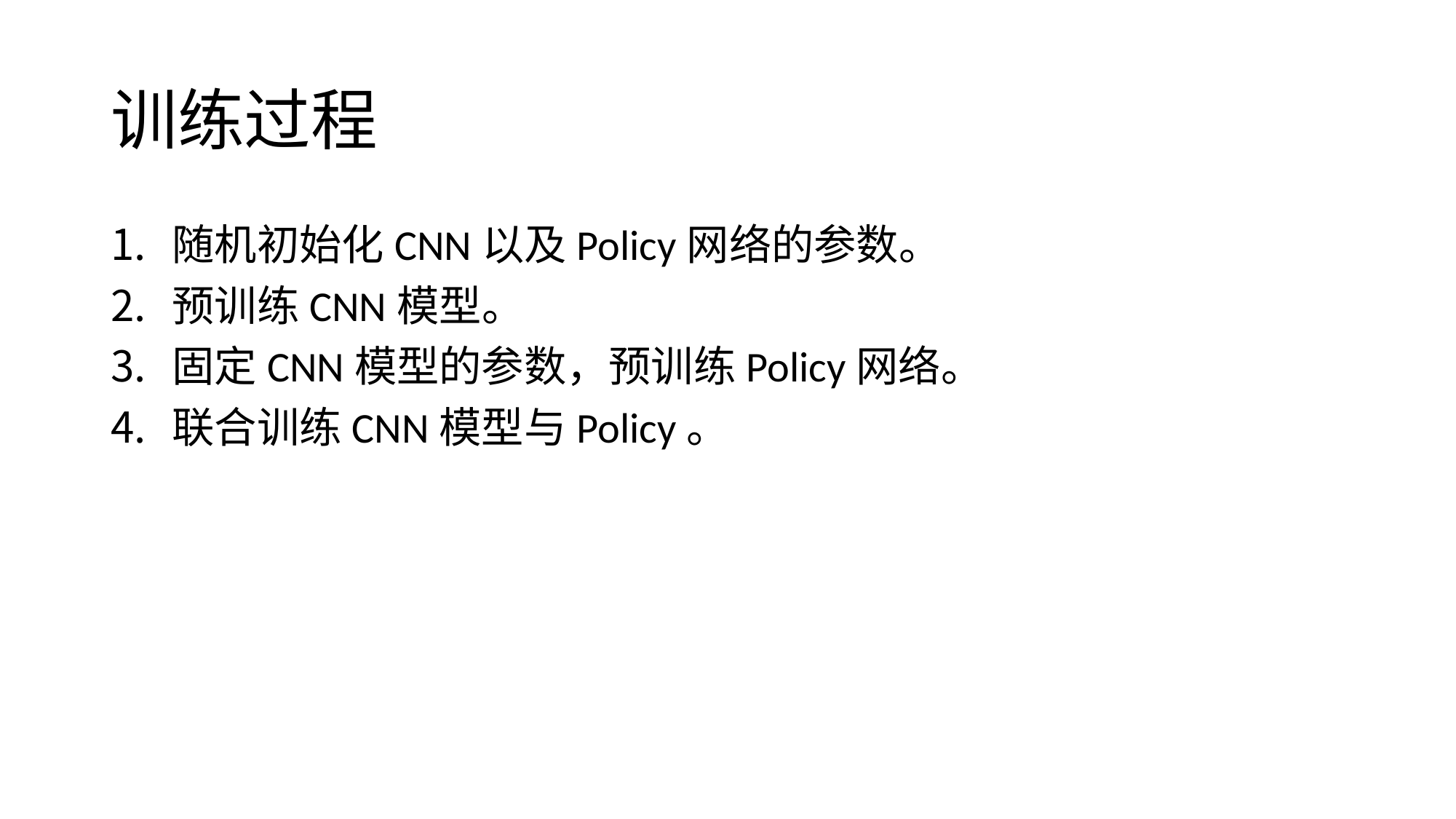

# 训练过程
随机初始化CNN以及Policy网络的参数。
预训练CNN模型。
固定CNN模型的参数，预训练Policy网络。
联合训练CNN模型与Policy。